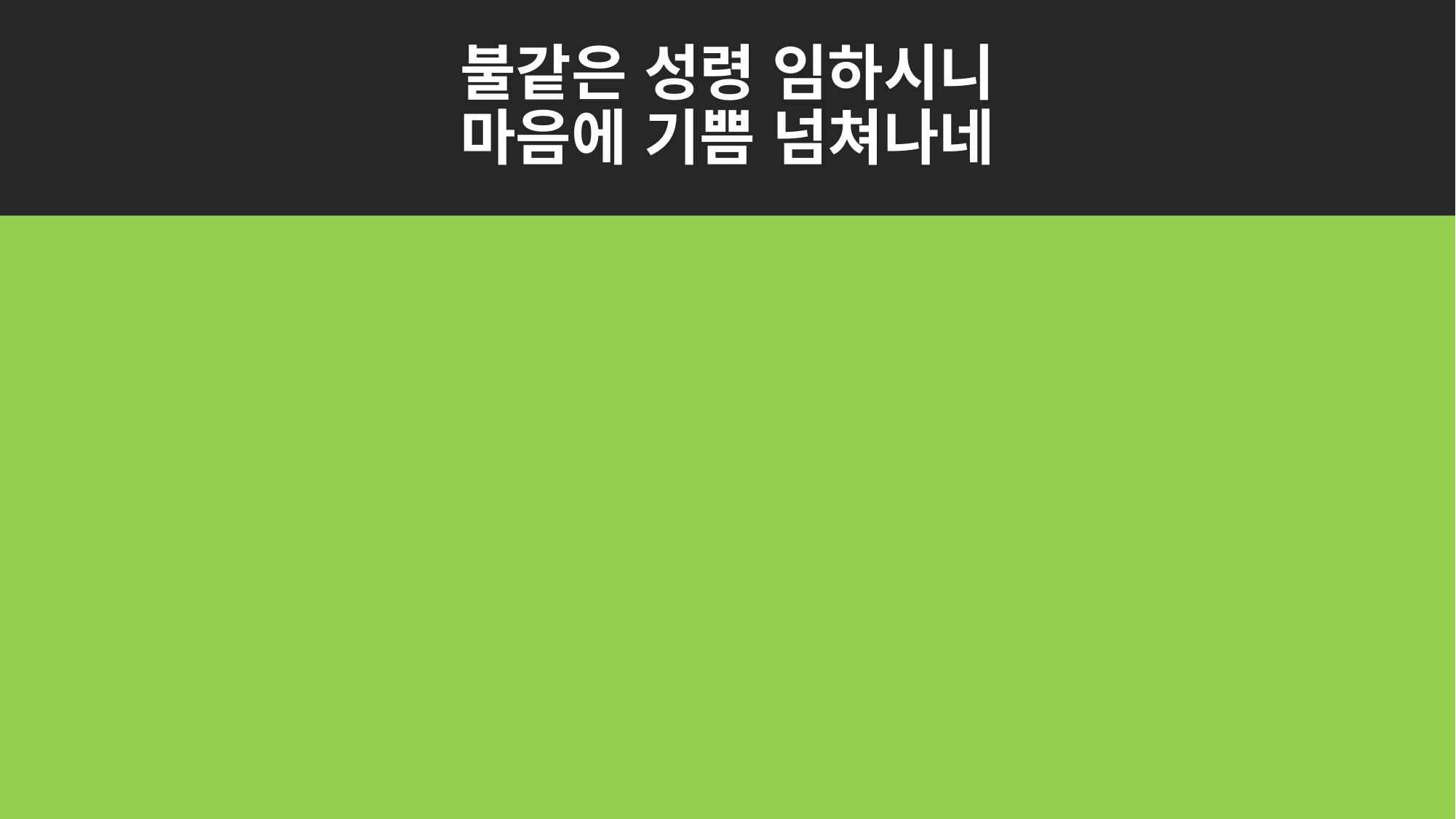

# 불같은 성령 임하시니 마음에 기쁨 넘쳐나네